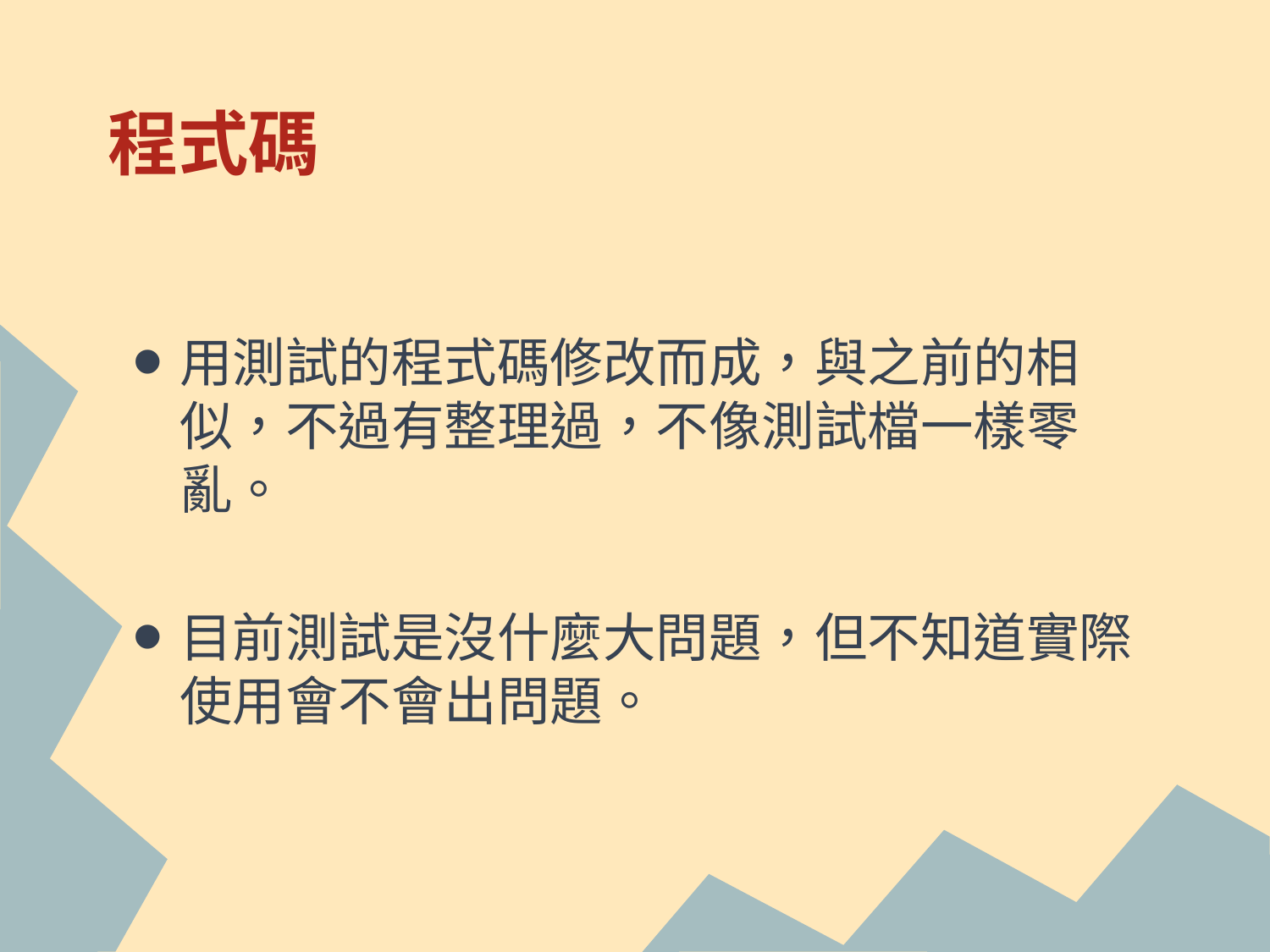

# 程式碼
用測試的程式碼修改而成，與之前的相似，不過有整理過，不像測試檔一樣零亂。

目前測試是沒什麼大問題，但不知道實際使用會不會出問題。